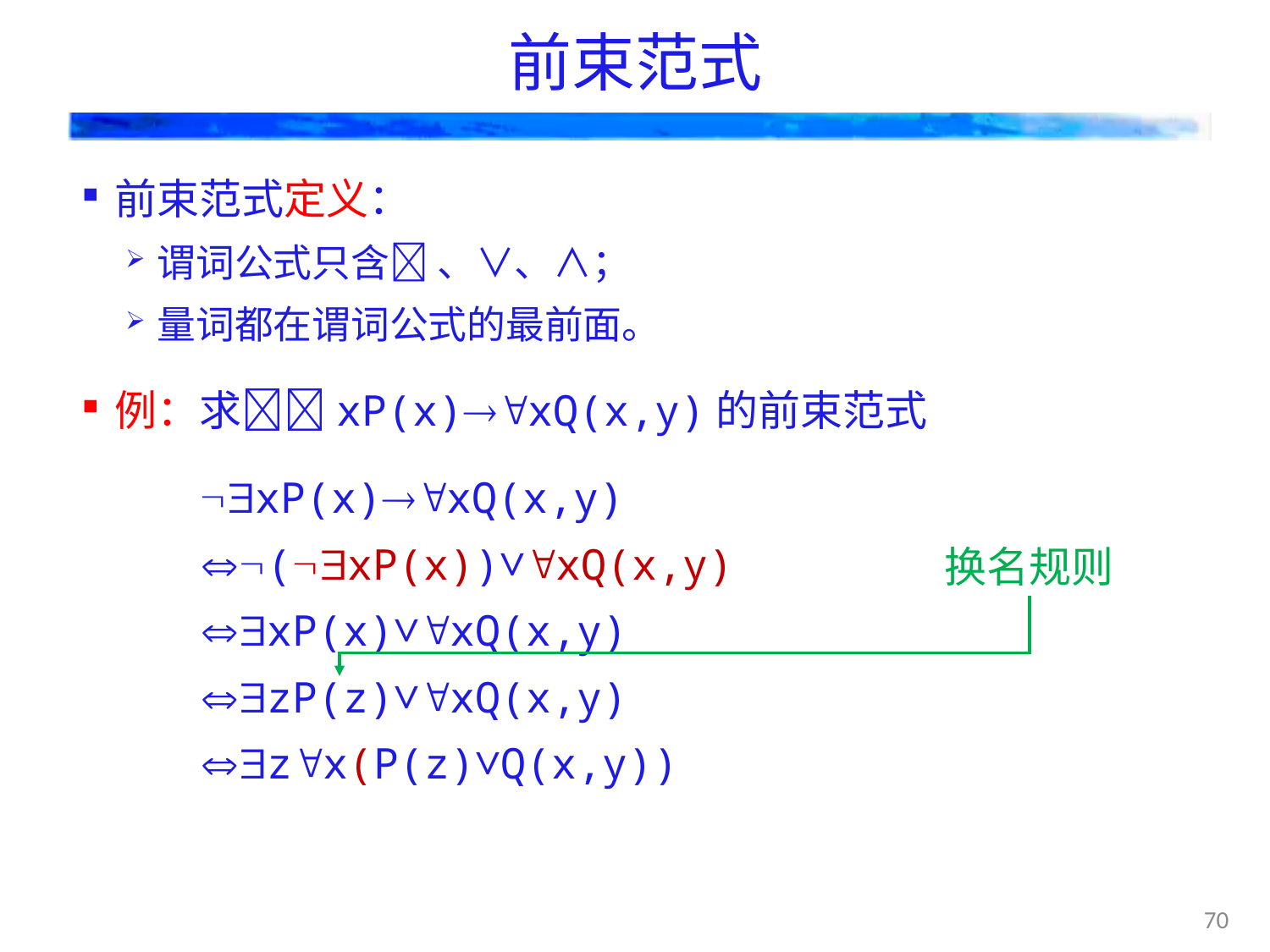

# 前束范式
前束范式定义：
谓词公式只含¬ 、∨、∧；
量词都在谓词公式的最前面。
例：求¬∃xP(x)→∀xQ(x,y)的前束范式
¬∃xP(x)→∀xQ(x,y)
⇔¬(¬∃xP(x))∨∀xQ(x,y)
⇔∃xP(x)∨∀xQ(x,y)
⇔∃zP(z)∨∀xQ(x,y)
⇔∃z∀x(P(z)∨Q(x,y))
换名规则

70